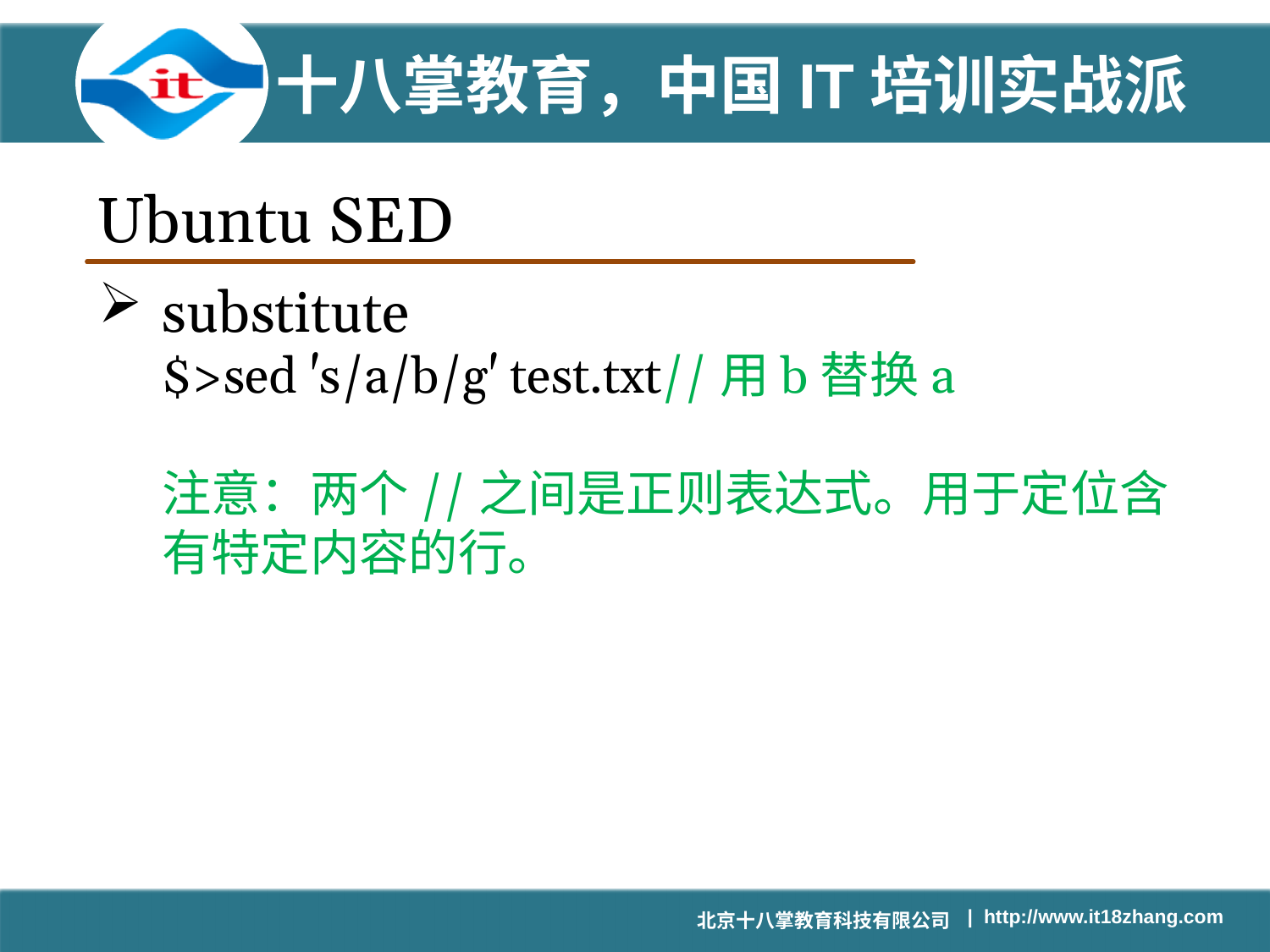

# Ubuntu SED
substitute
$>sed 's/a/b/g' test.txt//用b替换a
注意：两个//之间是正则表达式。用于定位含有特定内容的行。